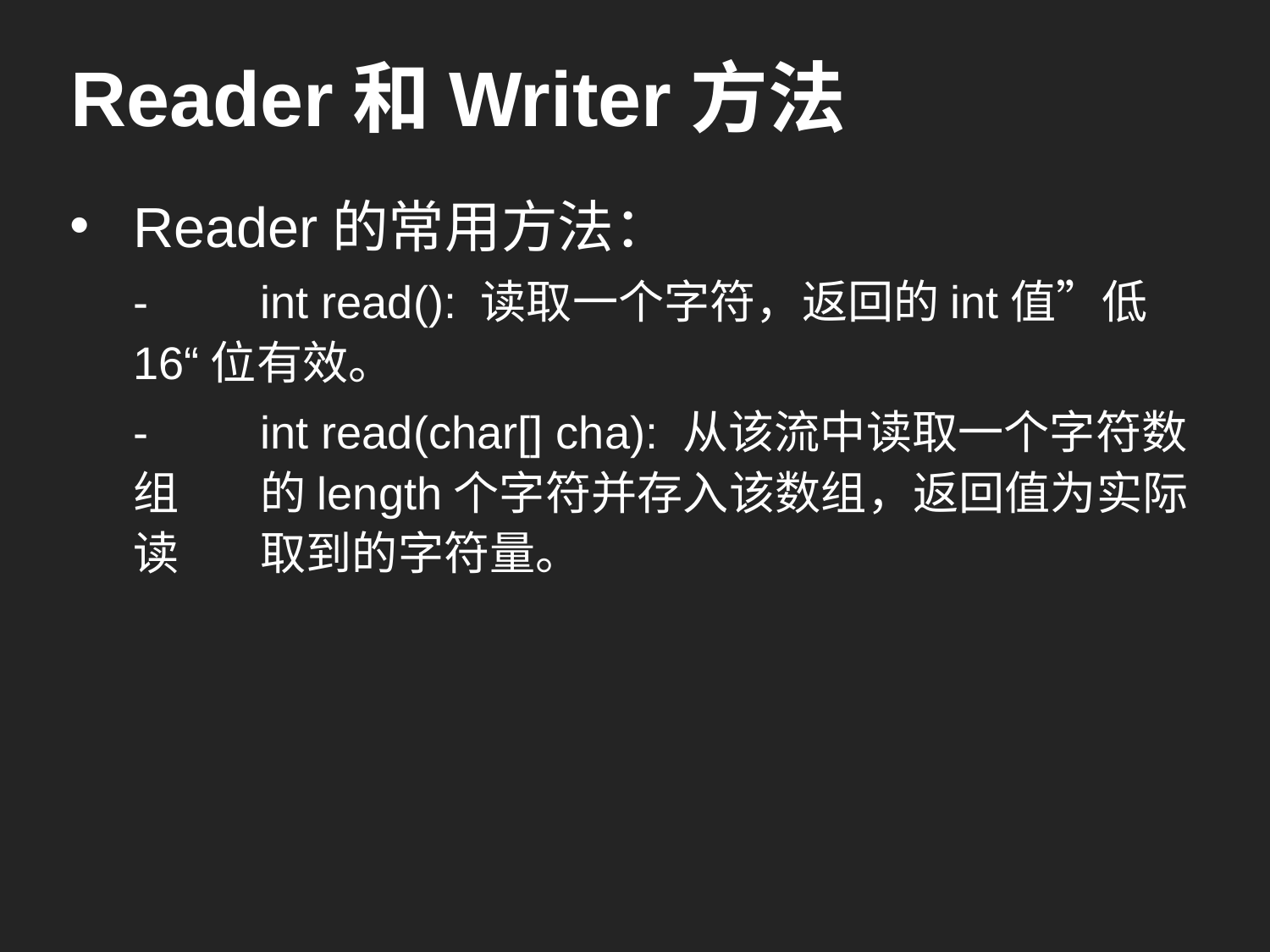

# Reader和Writer方法
Reader的常用方法：
-	int read(): 读取一个字符，返回的int值”低	16“位有效。
-	int read(char[] cha): 从该流中读取一个字符数组	的length个字符并存入该数组，返回值为实际读	取到的字符量。